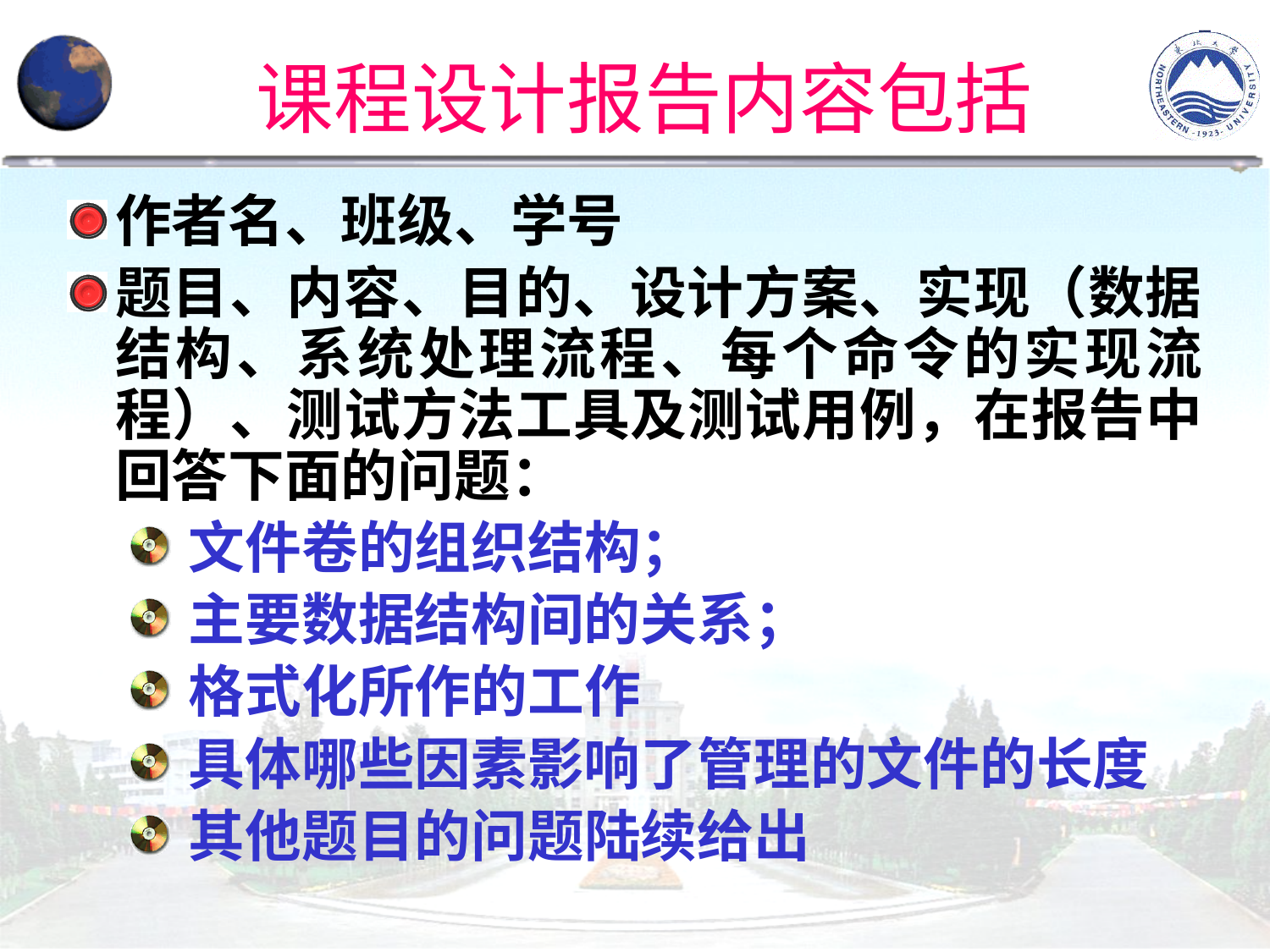

# 课程设计报告内容包括
作者名、班级、学号
题目、内容、目的、设计方案、实现（数据结构、系统处理流程、每个命令的实现流程）、测试方法工具及测试用例，在报告中回答下面的问题：
文件卷的组织结构；
主要数据结构间的关系；
格式化所作的工作
具体哪些因素影响了管理的文件的长度
其他题目的问题陆续给出